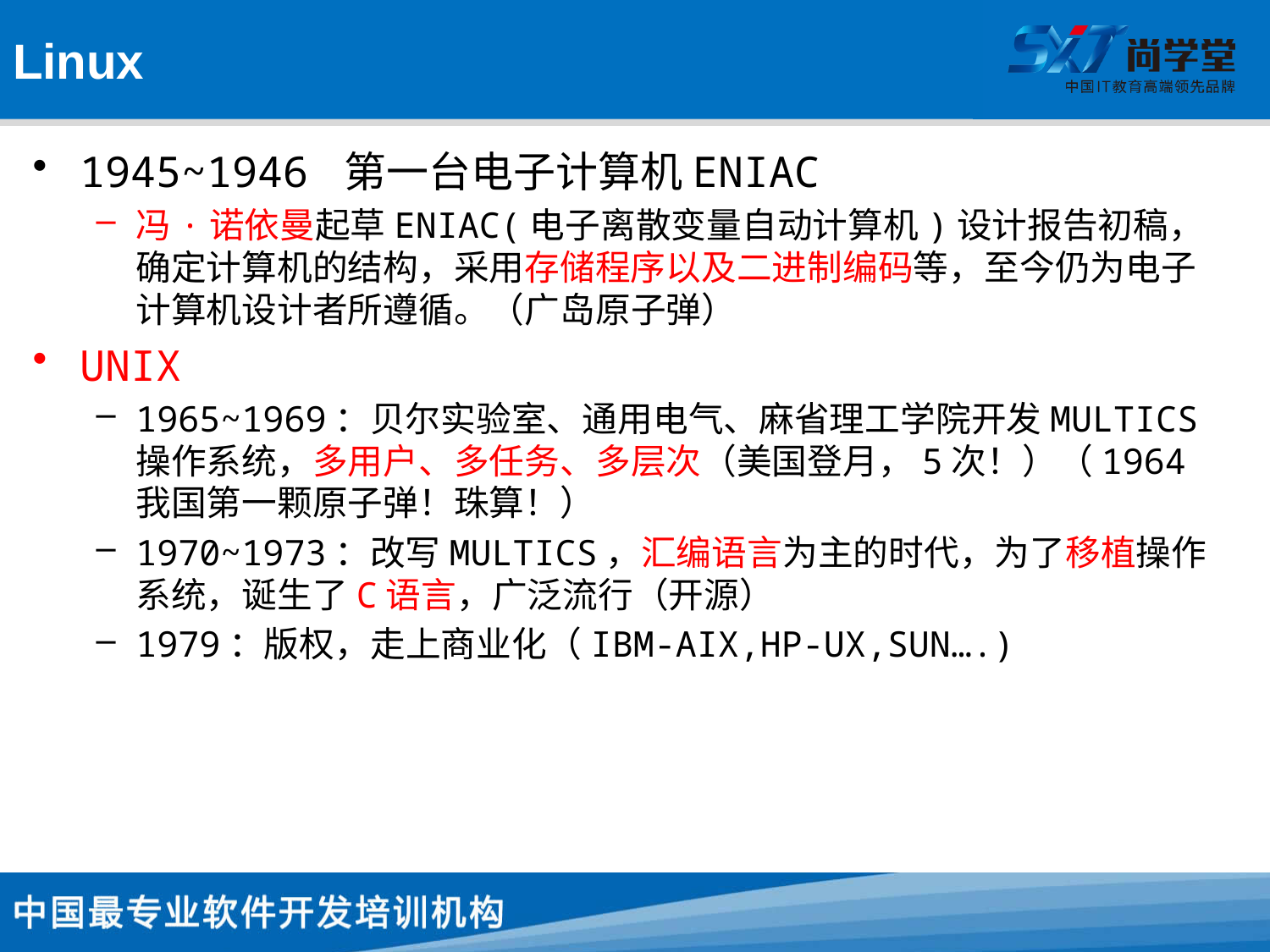

# Linux
1945~1946 第一台电子计算机ENIAC
冯·诺依曼起草ENIAC(电子离散变量自动计算机)设计报告初稿，确定计算机的结构，采用存储程序以及二进制编码等，至今仍为电子计算机设计者所遵循。（广岛原子弹）
UNIX
1965~1969：贝尔实验室、通用电气、麻省理工学院开发MULTICS操作系统，多用户、多任务、多层次（美国登月，5次！）（1964我国第一颗原子弹！珠算！）
1970~1973：改写MULTICS，汇编语言为主的时代，为了移植操作系统，诞生了C语言，广泛流行（开源）
1979：版权，走上商业化（IBM-AIX,HP-UX,SUN….)